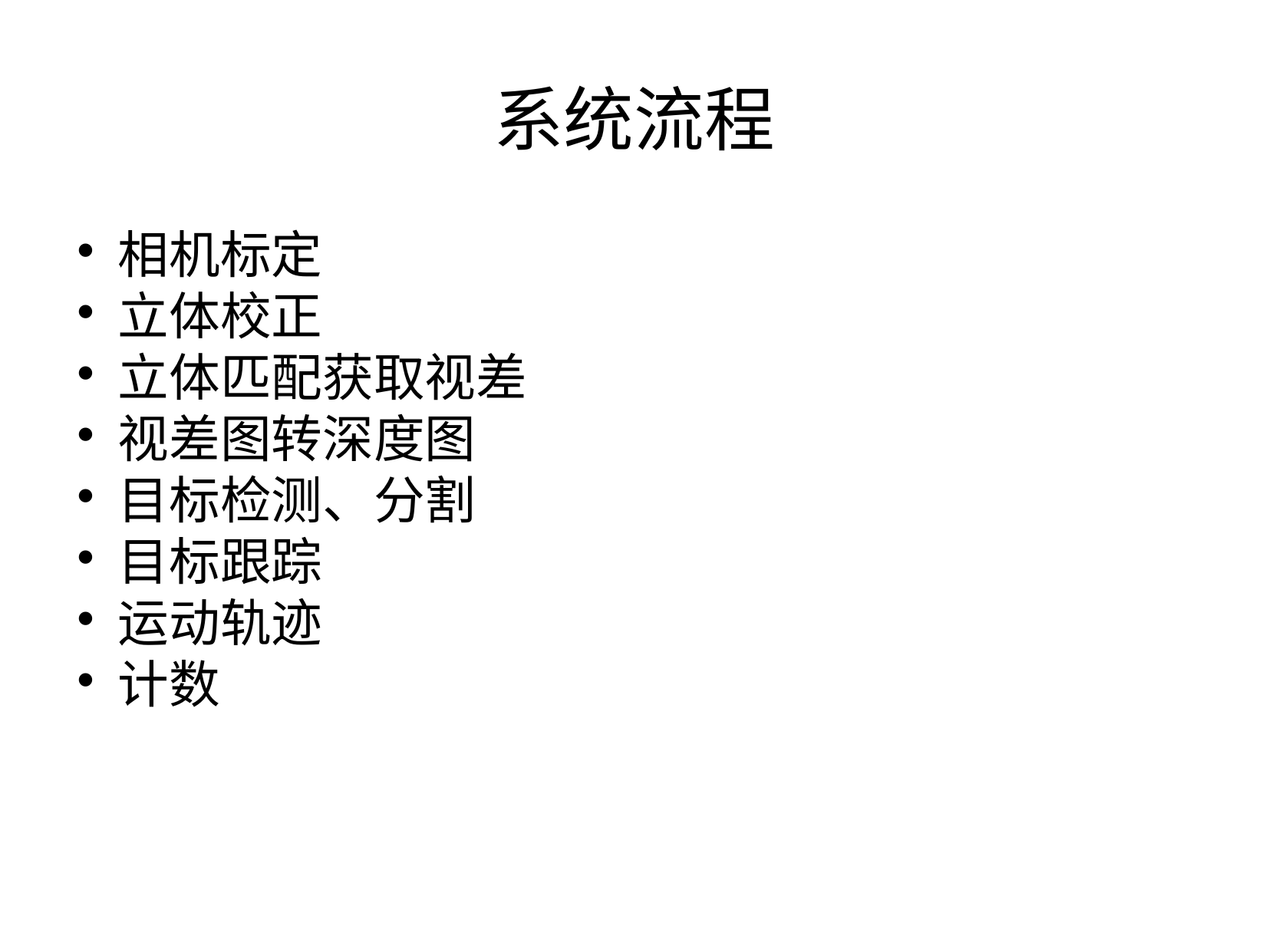

系统流程
相机标定
立体校正
立体匹配获取视差
视差图转深度图
目标检测、分割
目标跟踪
运动轨迹
计数